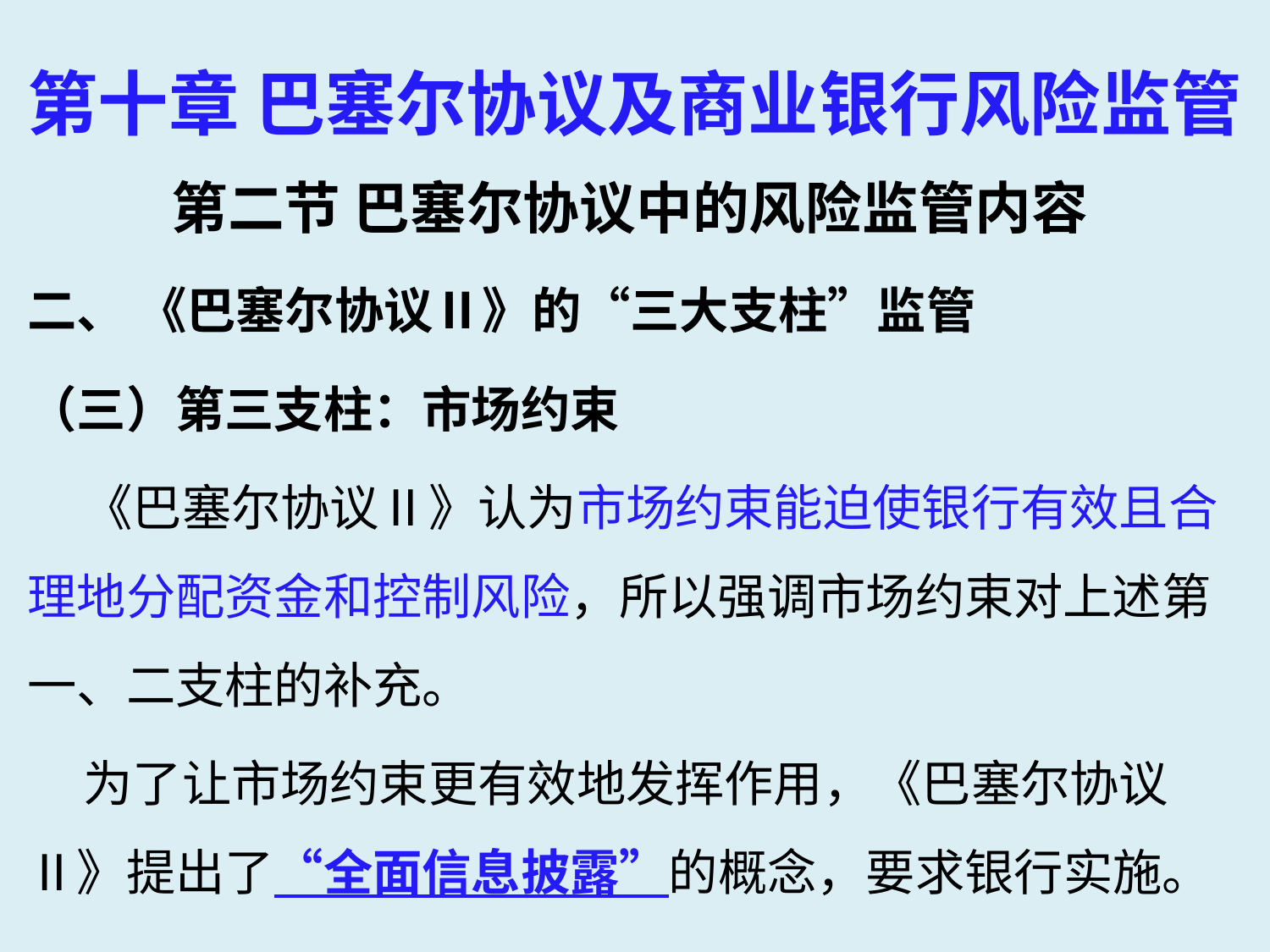

# 第十章 巴塞尔协议及商业银行风险监管
第二节 巴塞尔协议中的风险监管内容
二、 《巴塞尔协议Ⅱ》的“三大支柱”监管
（三）第三支柱：市场约束
    《巴塞尔协议Ⅱ》认为市场约束能迫使银行有效且合理地分配资金和控制风险，所以强调市场约束对上述第一、二支柱的补充。
    为了让市场约束更有效地发挥作用，《巴塞尔协议Ⅱ》提出了“全面信息披露”的概念，要求银行实施。
28